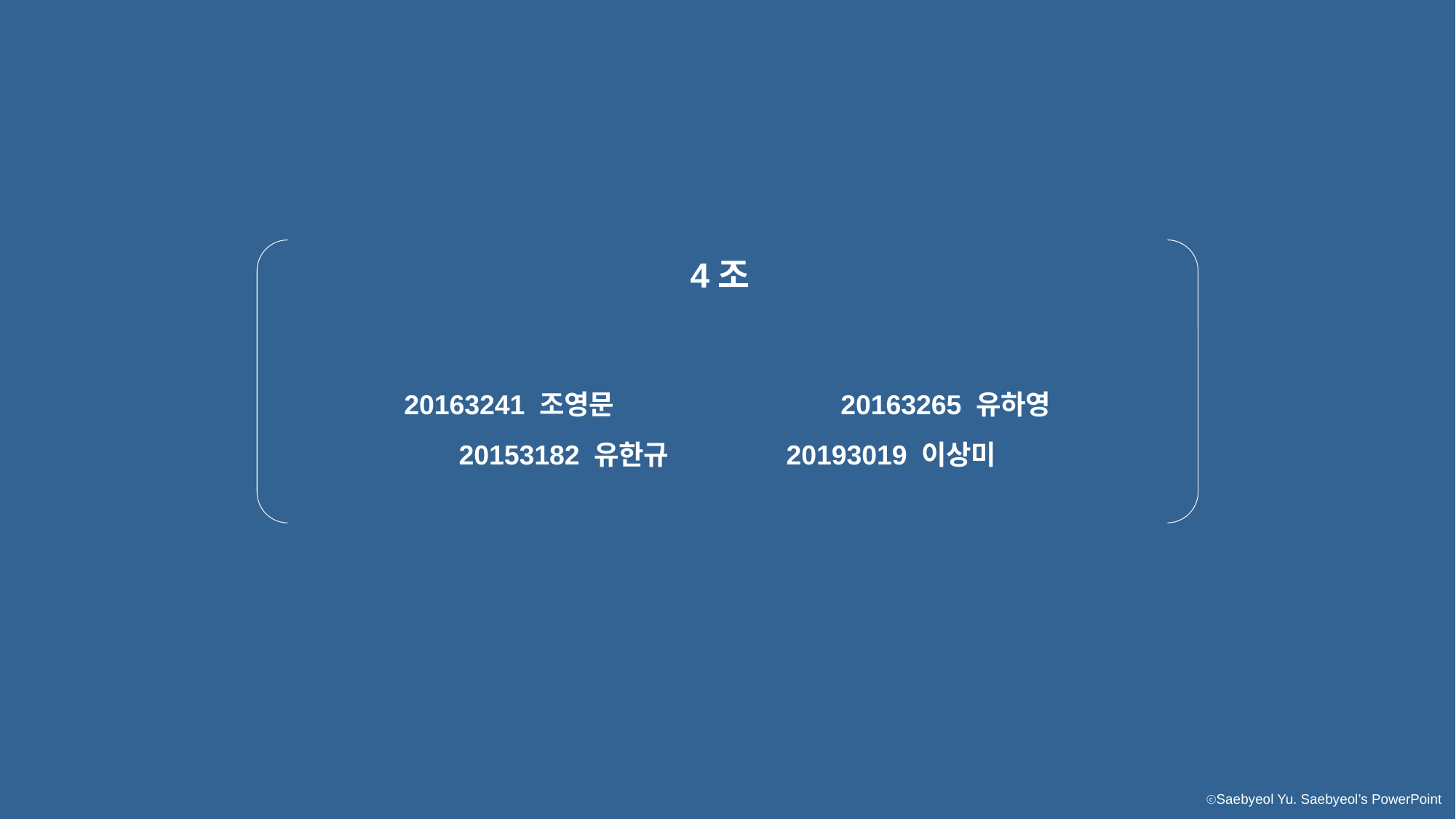

4조
20163241 조영문			20163265 유하영
20153182 유한규		20193019 이상미